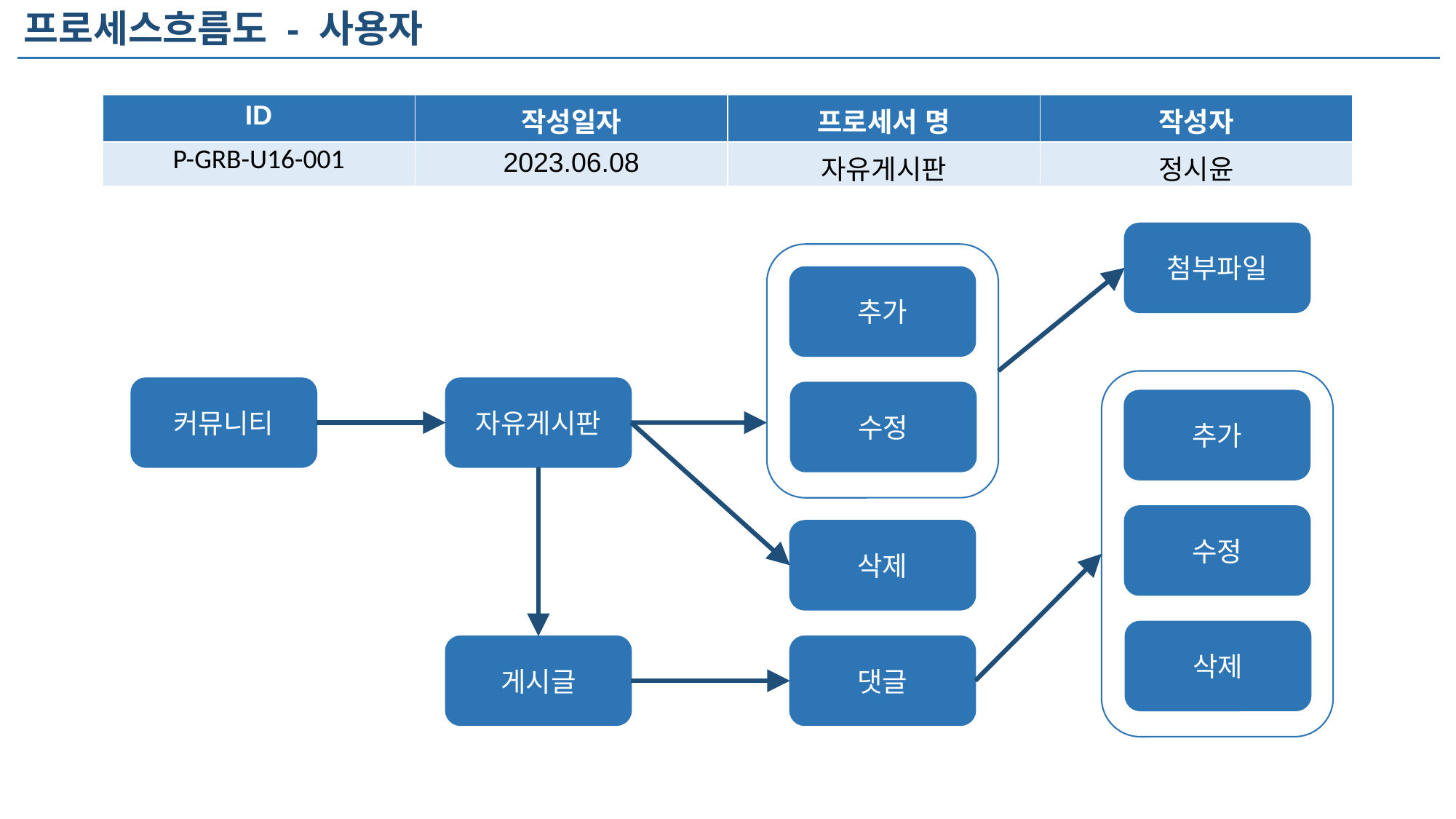

프로세스흐름도 - 사용자
| ID | 작성일자 | 프로세서 명 | 작성자 |
| --- | --- | --- | --- |
| P-GRB-U16-001 | 2023.06.08 | 자유게시판 | 정시윤 |
첨부파일

추가

커뮤니티
자유게시판
수정
추가
수정
삭제
삭제
게시글
댓글